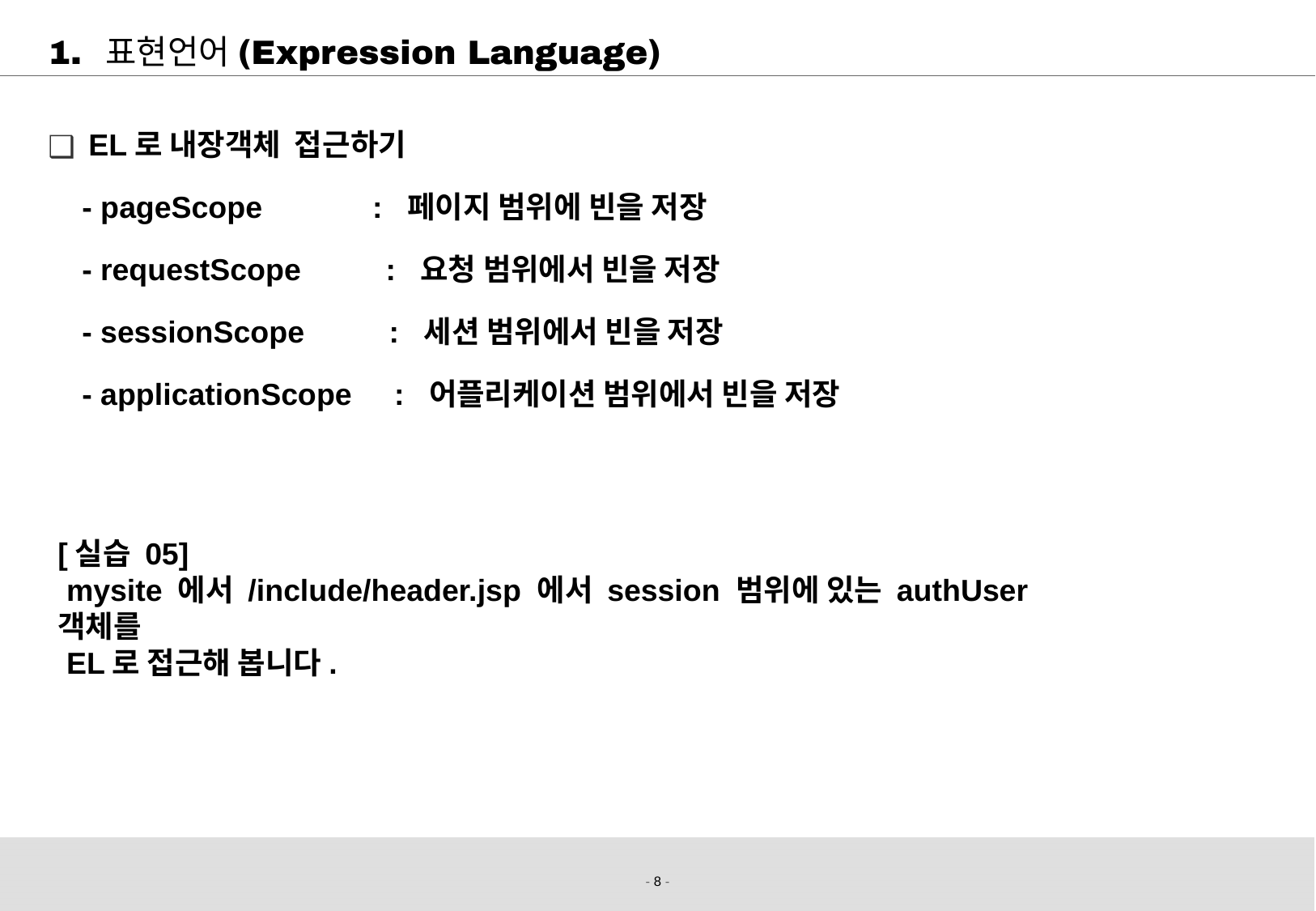

# 표현언어(Expression Language)
EL로 내장객체  접근하기
    - pageScope             :  페이지 범위에 빈을 저장
    - requestScope          :  요청 범위에서 빈을 저장
    - sessionScope          :  세션 범위에서 빈을 저장
    - applicationScope     :  어플리케이션 범위에서 빈을 저장

[실습 05]
 mysite 에서 /include/header.jsp 에서 session 범위에 있는 authUser 객체를
 EL로 접근해 봅니다.